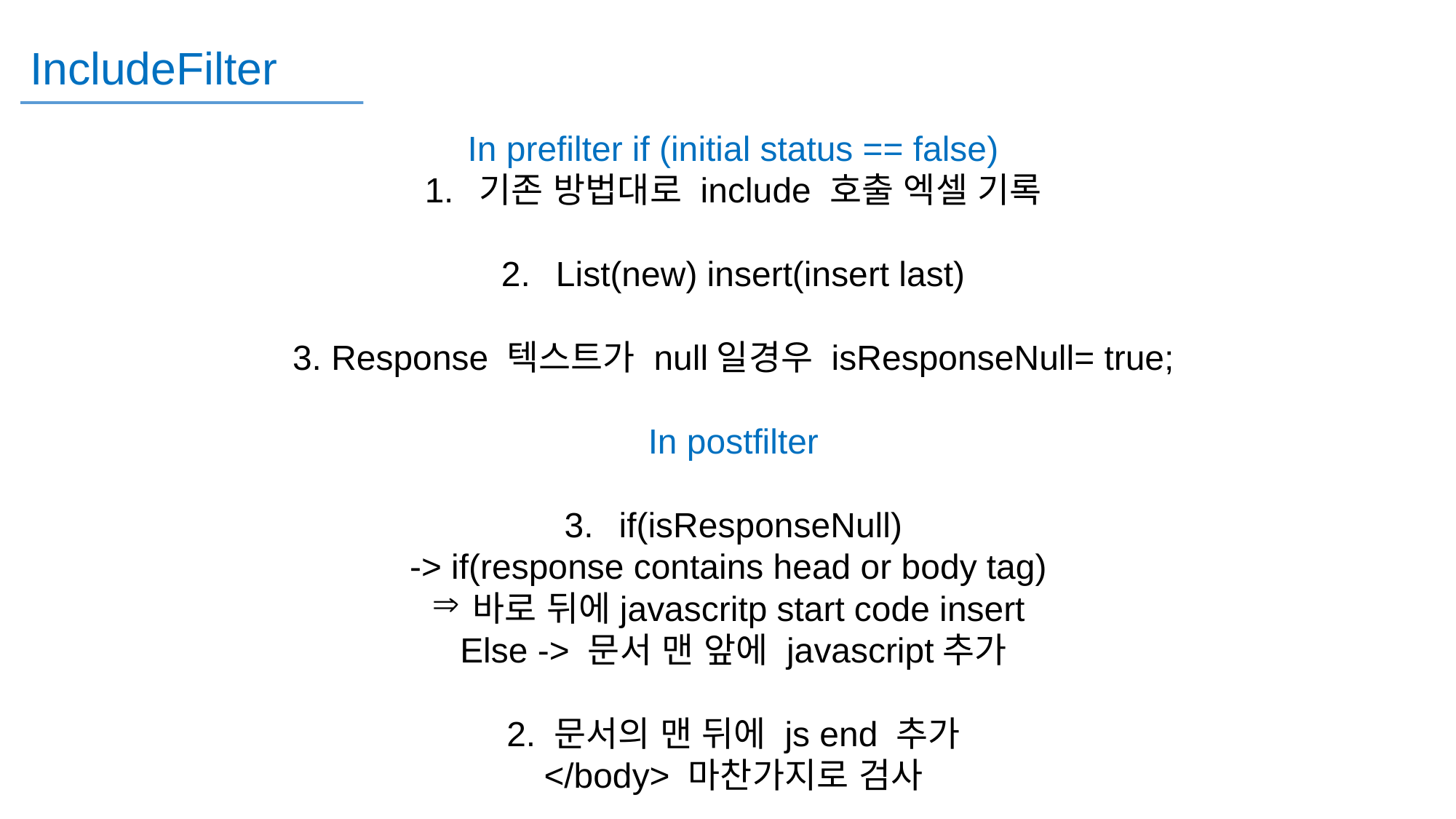

IncludeFilter

In prefilter if (initial status == false)
기존 방법대로 include 호출 엑셀 기록

List(new) insert(insert last)

3. Response 텍스트가 null일경우 isResponseNull= true;

In postfilter

if(isResponseNull)
-> if(response contains head or body tag)
바로 뒤에javascritp start code insert
Else -> 문서 맨 앞에 javascript추가

2. 문서의 맨 뒤에 js end 추가
</body> 마찬가지로 검사